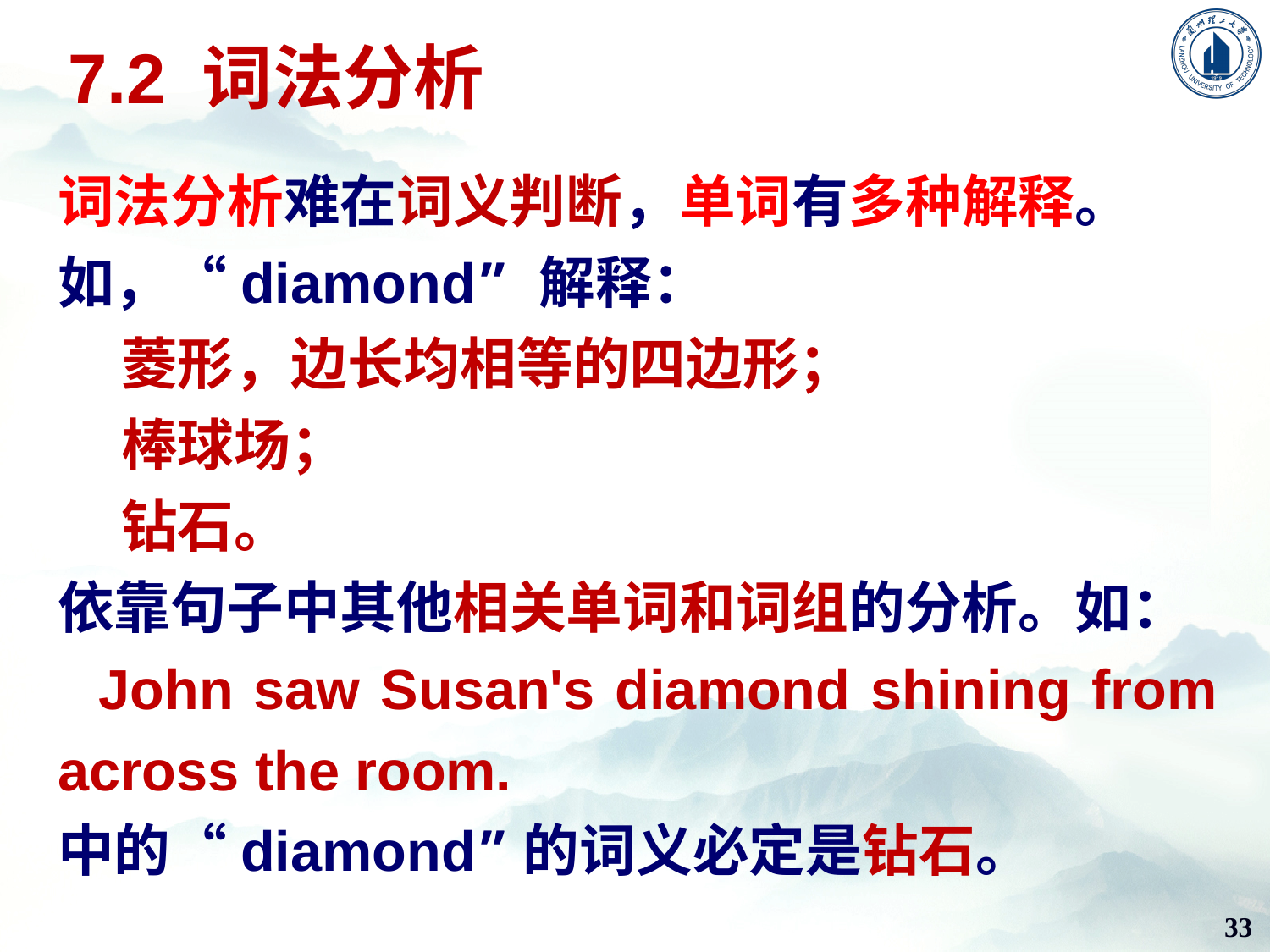

7.2 词法分析
词法分析难在词义判断，单词有多种解释。
如，“diamond” 解释：
菱形，边长均相等的四边形；
棒球场；
钻石。
依靠句子中其他相关单词和词组的分析。如：
  John saw Susan's diamond shining from across the room.
中的“diamond”的词义必定是钻石。
33